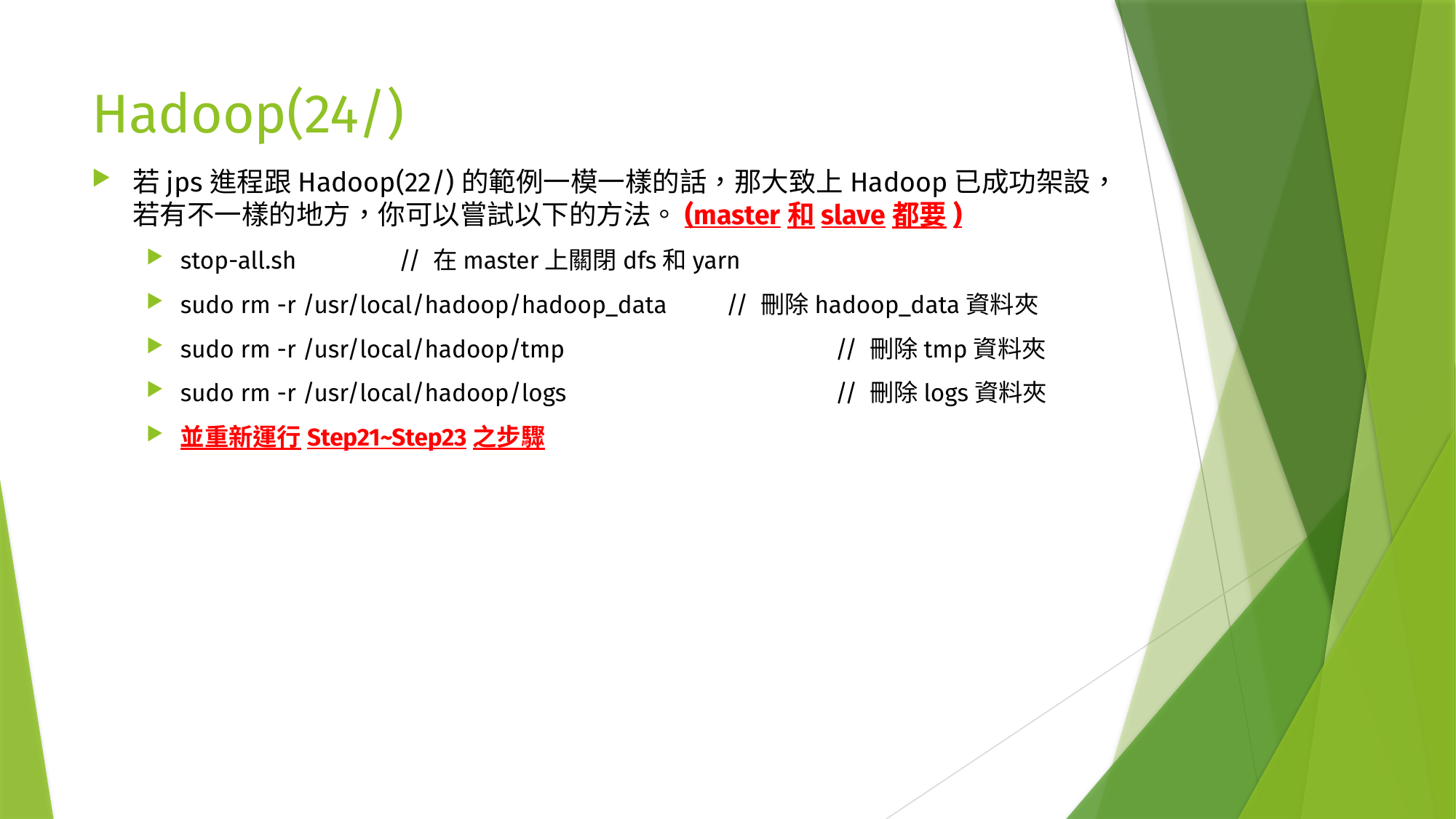

# Hadoop(24/)
若jps進程跟Hadoop(22/)的範例一模一樣的話，那大致上Hadoop已成功架設，若有不一樣的地方，你可以嘗試以下的方法。(master和slave都要)
stop-all.sh	// 在master上關閉dfs和yarn
sudo rm -r /usr/local/hadoop/hadoop_data	// 刪除hadoop_data資料夾
sudo rm -r /usr/local/hadoop/tmp			// 刪除tmp資料夾
sudo rm -r /usr/local/hadoop/logs			// 刪除logs資料夾
並重新運行Step21~Step23之步驟